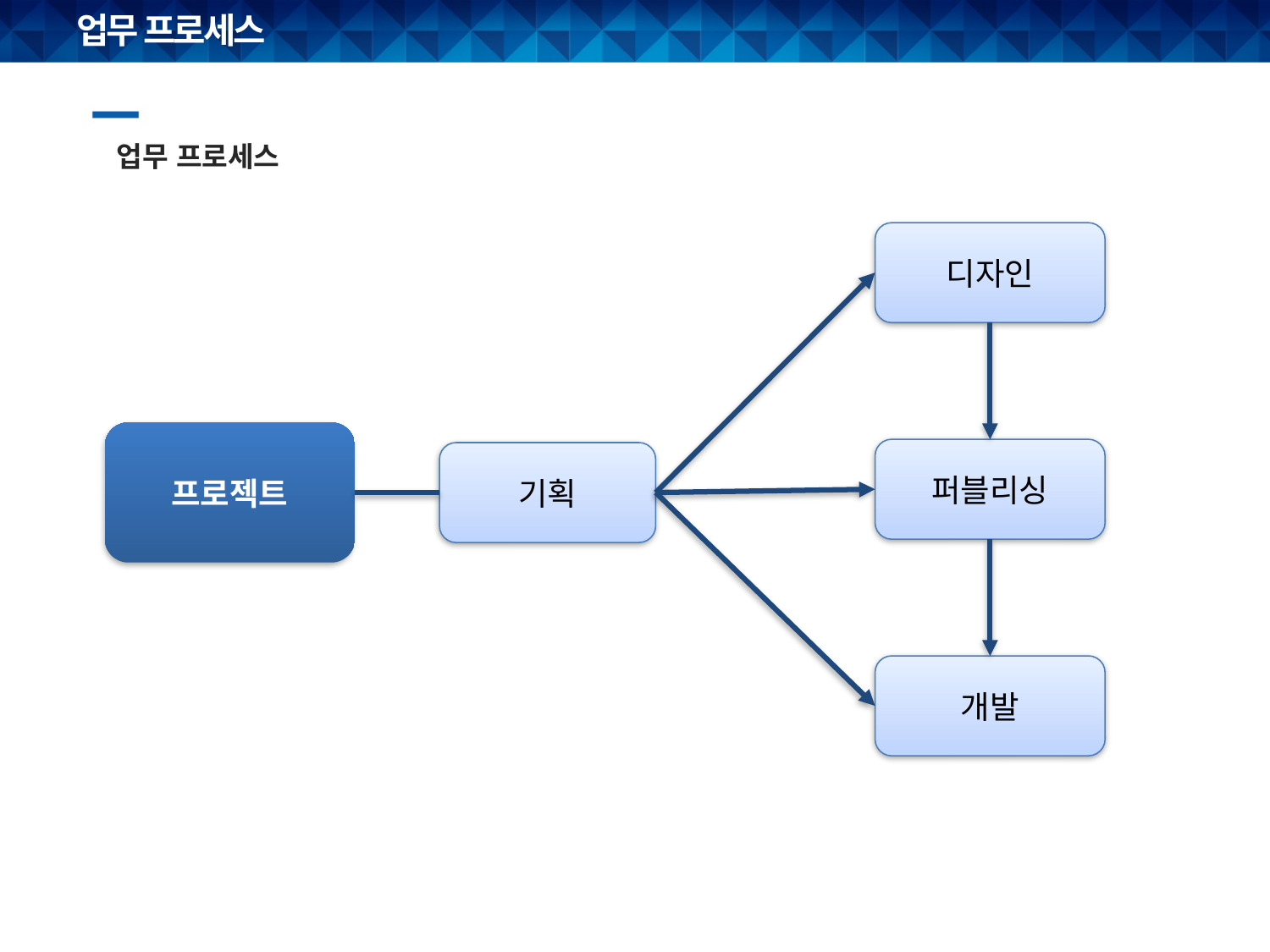

# 업무 프로세스
업무 프로세스
디자인
프로젝트
퍼블리싱
기획
개발